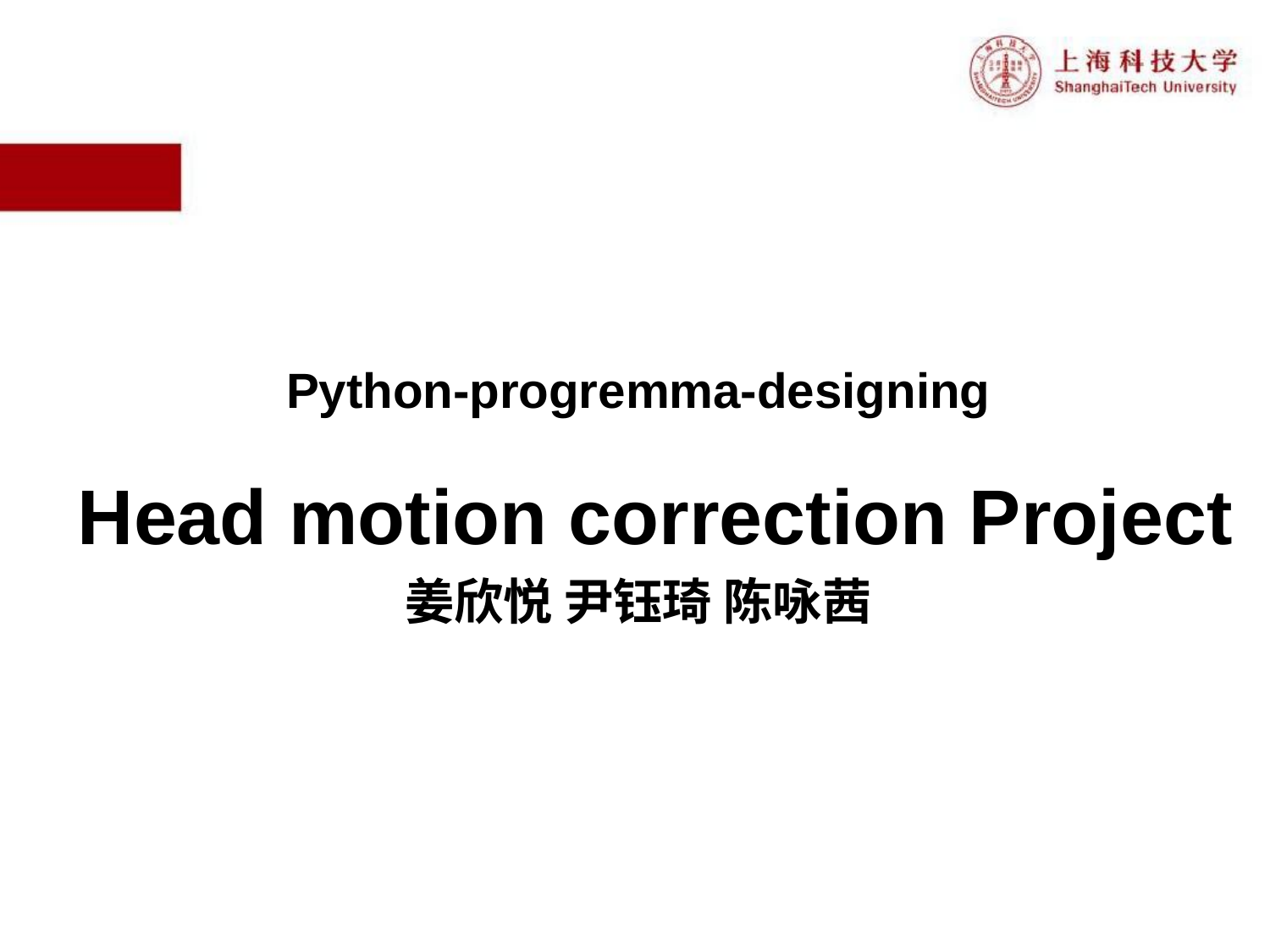

# Python-progremma-designing Head motion correction Project 姜欣悦 尹钰琦 陈咏茜